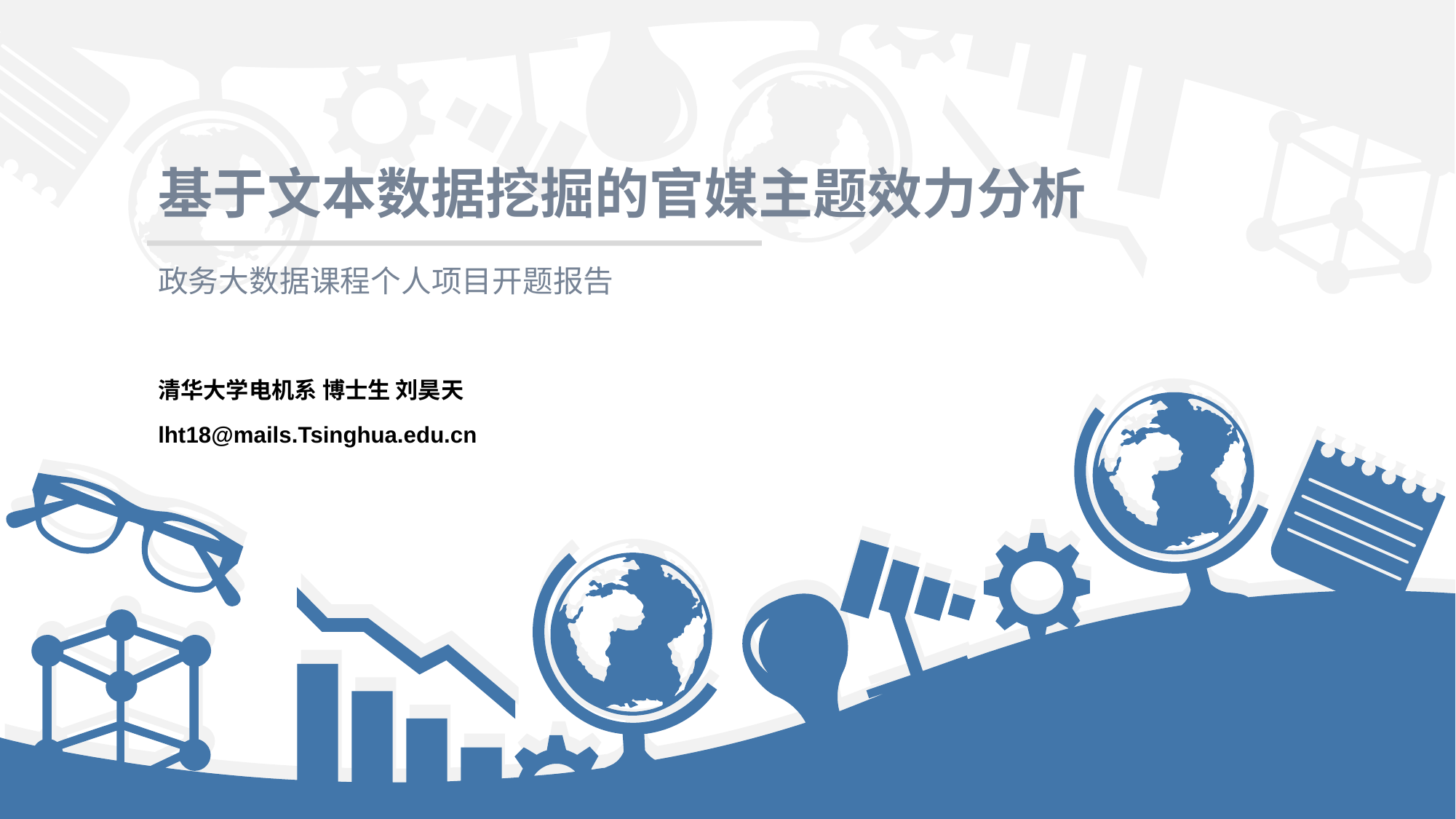

# 基于文本数据挖掘的官媒主题效力分析
政务大数据课程个人项目开题报告
清华大学电机系 博士生 刘昊天
lht18@mails.Tsinghua.edu.cn